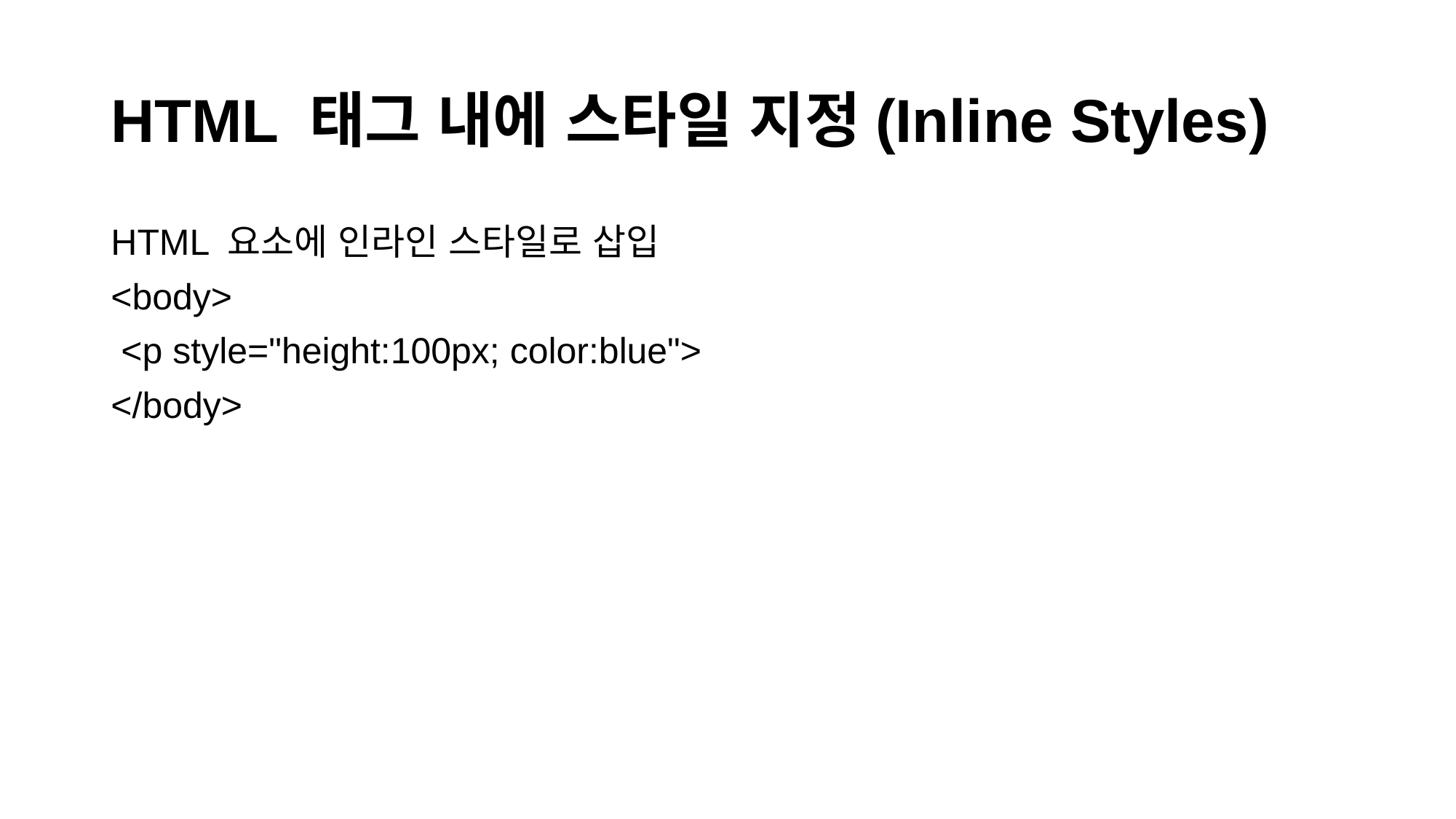

# HTML 태그 내에 스타일 지정(Inline Styles)
HTML 요소에 인라인 스타일로 삽입
<body>
 <p style="height:100px; color:blue">
</body>